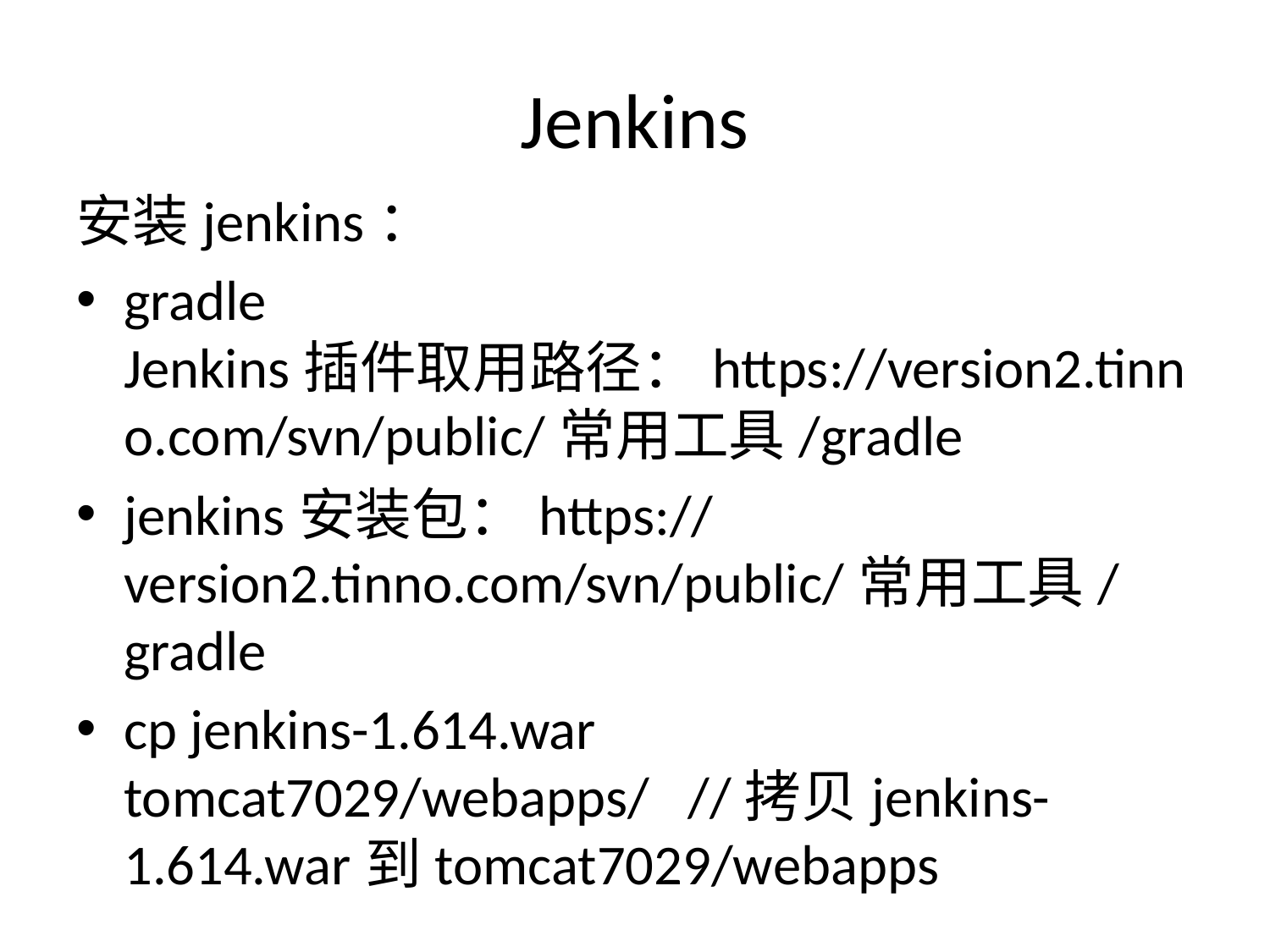

# Jenkins
安装jenkins：
gradle Jenkins插件取用路径：https://version2.tinno.com/svn/public/常用工具/gradle
jenkins安装包：https://version2.tinno.com/svn/public/常用工具/gradle
cp jenkins-1.614.war tomcat7029/webapps/   //拷贝jenkins-1.614.war到tomcat7029/webapps